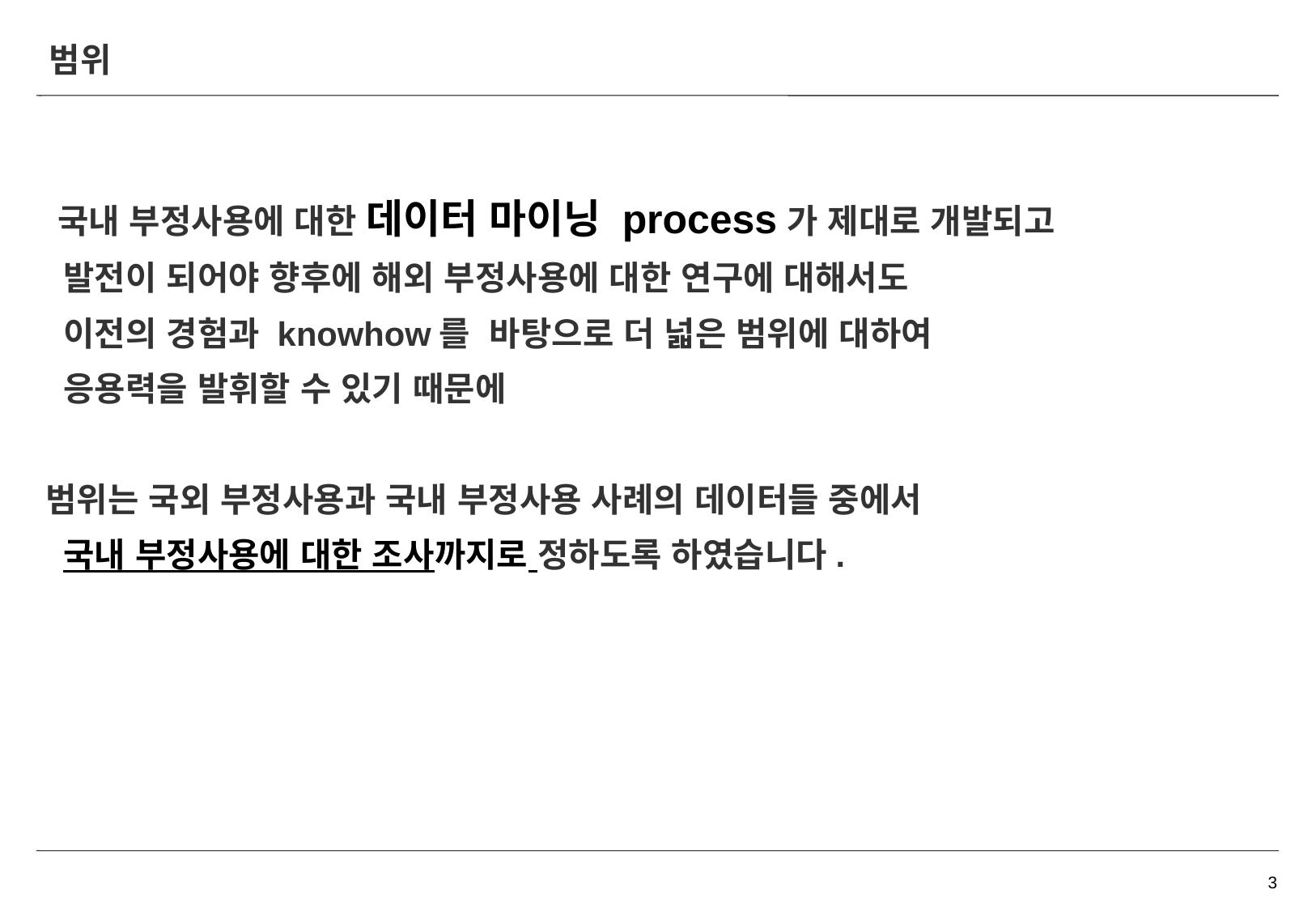

# 범위

국내 부정사용에 대한 데이터 마이닝 process가 제대로 개발되고
 발전이 되어야 향후에 해외 부정사용에 대한 연구에 대해서도
 이전의 경험과 knowhow를  바탕으로 더 넓은 범위에 대하여
 응용력을 발휘할 수 있기 때문에

범위는 국외 부정사용과 국내 부정사용 사례의 데이터들 중에서
 국내 부정사용에 대한 조사까지로 정하도록 하였습니다.
3